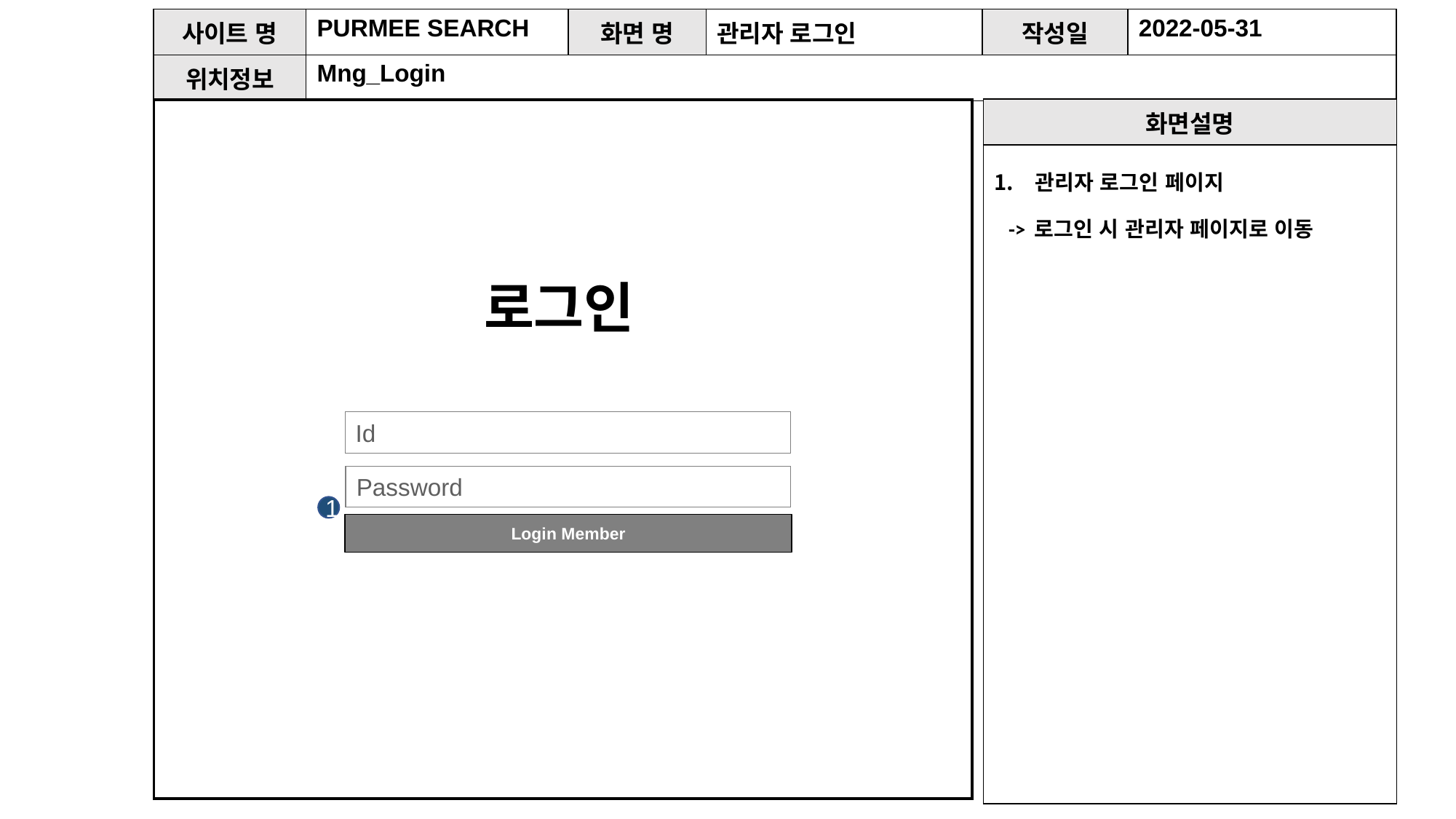

| 사이트 명 | PURMEE SEARCH | 화면 명 | 관리자 로그인 | 작성일 | 2022-05-31 |
| --- | --- | --- | --- | --- | --- |
| 위치정보 | Mng\_Login |  |  |  |  |
| 화면설명 |
| --- |
| 관리자 로그인 페이지 -> 로그인 시 관리자 페이지로 이동 |

로그인

Id
Password
1
Login Member